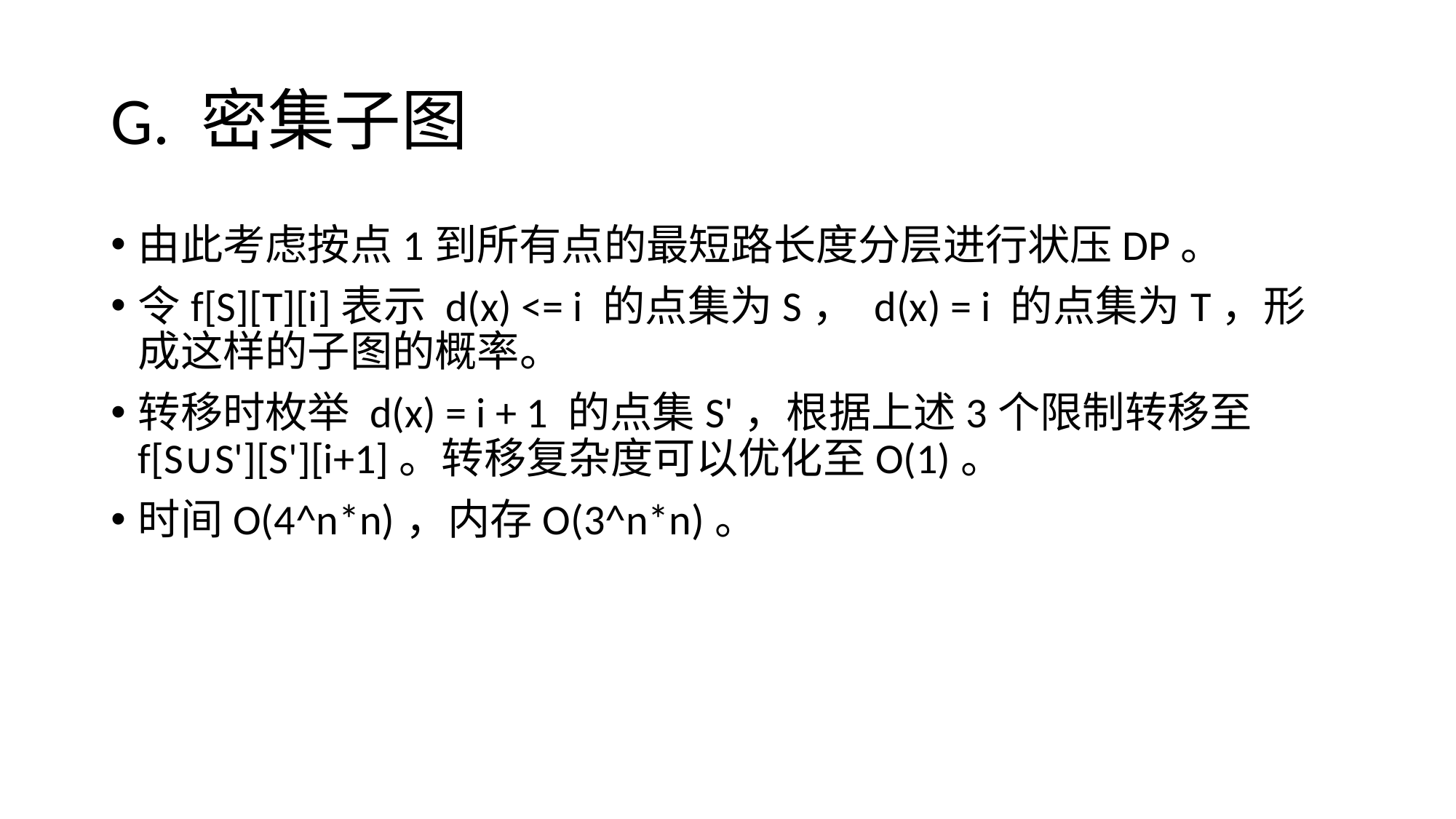

# G. 密集子图
由此考虑按点1到所有点的最短路长度分层进行状压DP。
令f[S][T][i]表示 d(x) <= i 的点集为S， d(x) = i 的点集为T，形成这样的子图的概率。
转移时枚举 d(x) = i + 1 的点集S'，根据上述3个限制转移至f[S∪S'][S'][i+1]。转移复杂度可以优化至O(1)。
时间O(4^n*n)，内存O(3^n*n)。